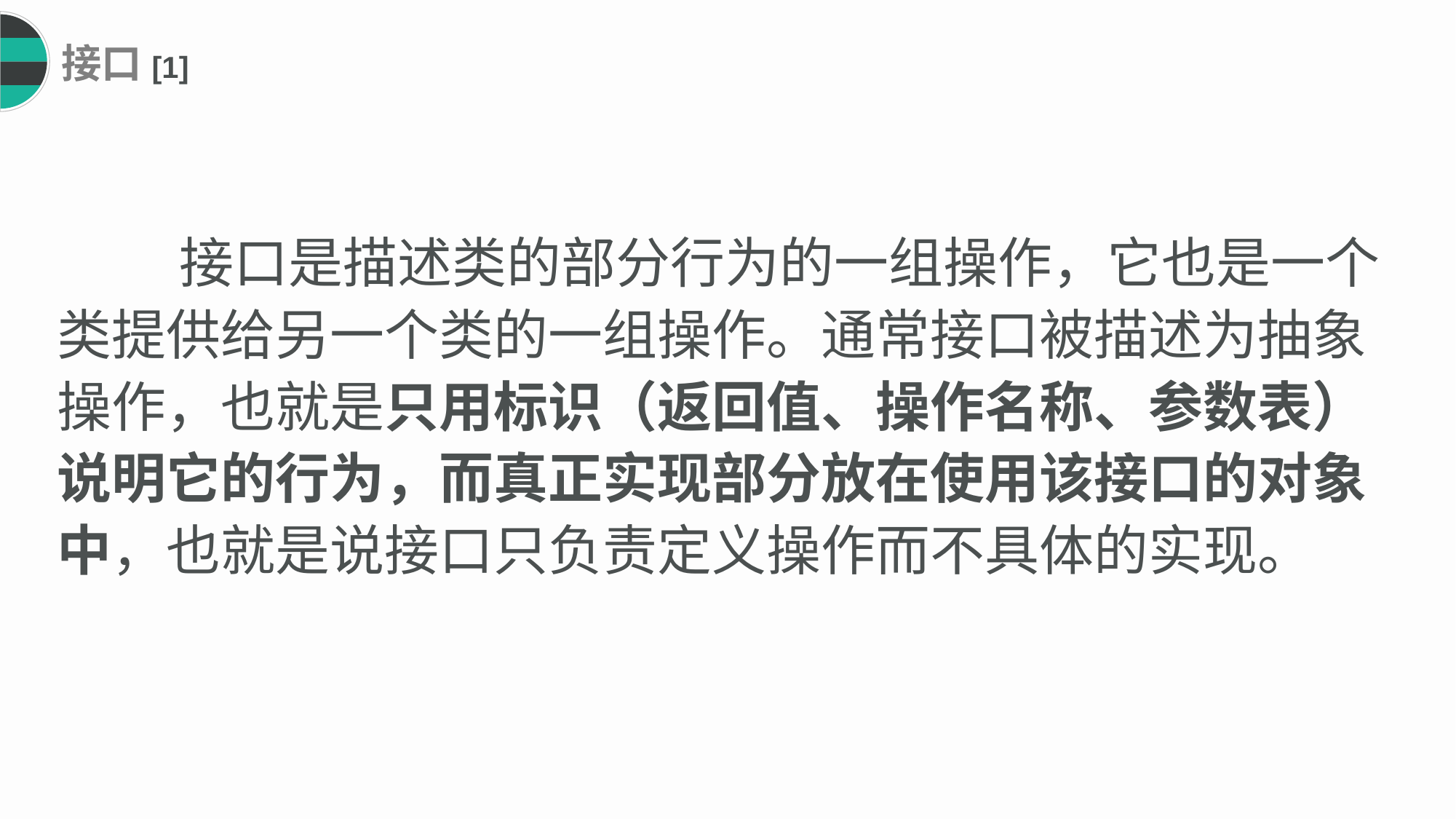

接口[1]
         接口是描述类的部分行为的一组操作，它也是一个类提供给另一个类的一组操作。通常接口被描述为抽象操作，也就是只用标识（返回值、操作名称、参数表）说明它的行为，而真正实现部分放在使用该接口的对象中，也就是说接口只负责定义操作而不具体的实现。